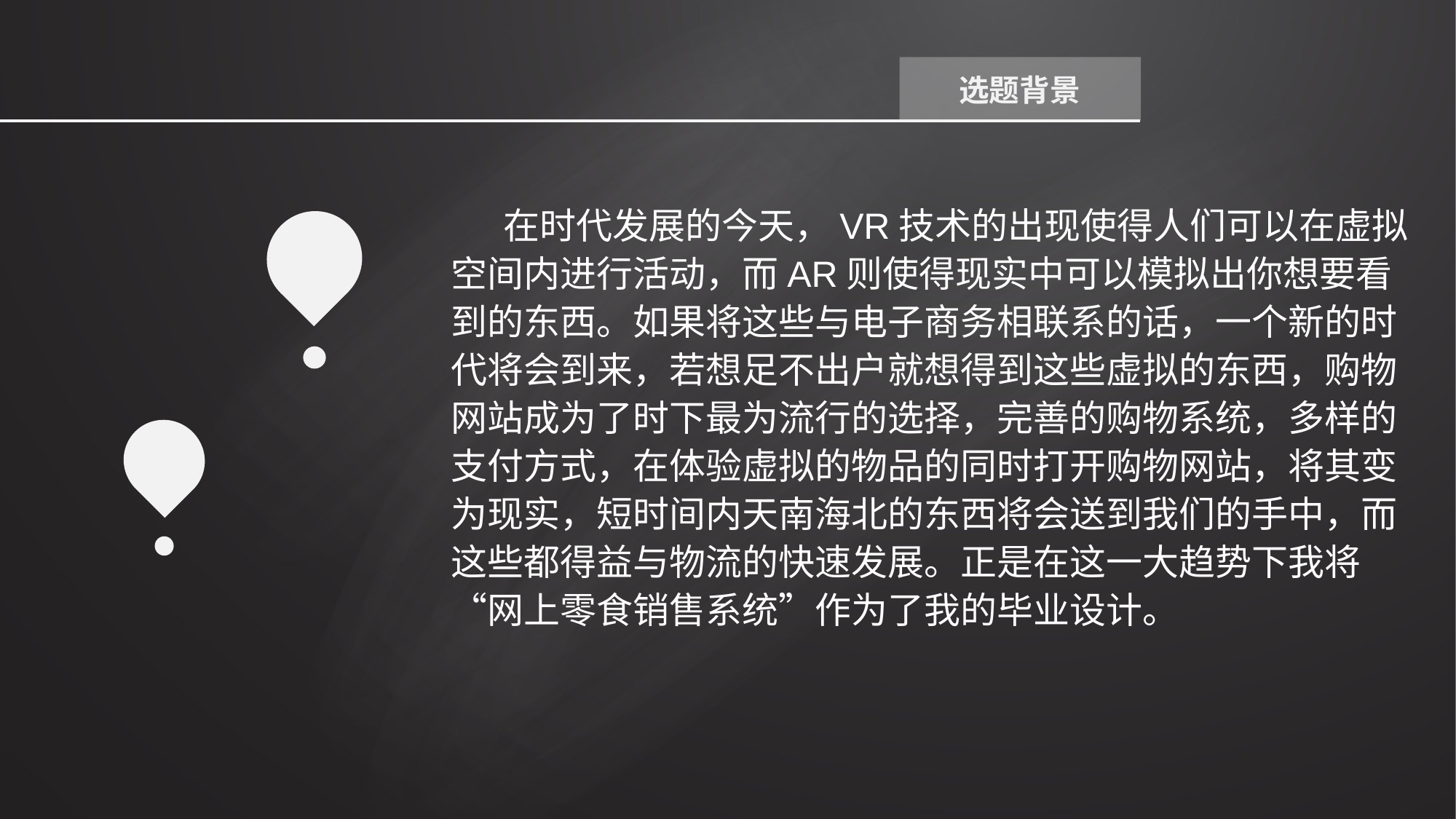

选题背景
       在时代发展的今天，VR技术的出现使得人们可以在虚拟空间内进行活动，而AR则使得现实中可以模拟出你想要看到的东西。如果将这些与电子商务相联系的话，一个新的时代将会到来，若想足不出户就想得到这些虚拟的东西，购物网站成为了时下最为流行的选择，完善的购物系统，多样的支付方式，在体验虚拟的物品的同时打开购物网站，将其变为现实，短时间内天南海北的东西将会送到我们的手中，而这些都得益与物流的快速发展。正是在这一大趋势下我将“网上零食销售系统”作为了我的毕业设计。